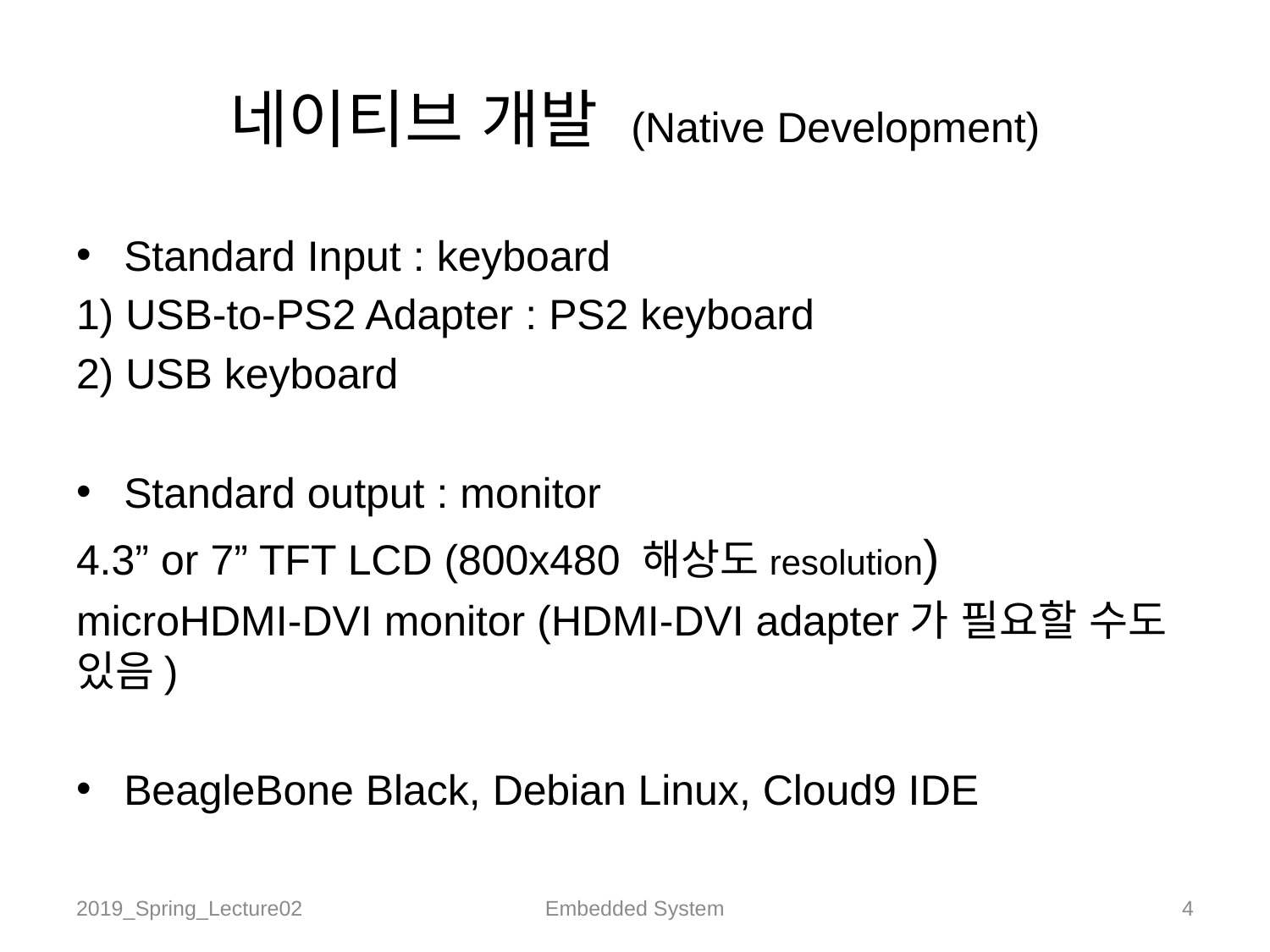

# 네이티브 개발 (Native Development)
Standard Input : keyboard
1) USB-to-PS2 Adapter : PS2 keyboard
2) USB keyboard

Standard output : monitor
4.3” or 7” TFT LCD (800x480 해상도resolution)
microHDMI-DVI monitor (HDMI-DVI adapter가 필요할 수도 있음)

BeagleBone Black, Debian Linux, Cloud9 IDE
2019_Spring_Lecture02
Embedded System
4